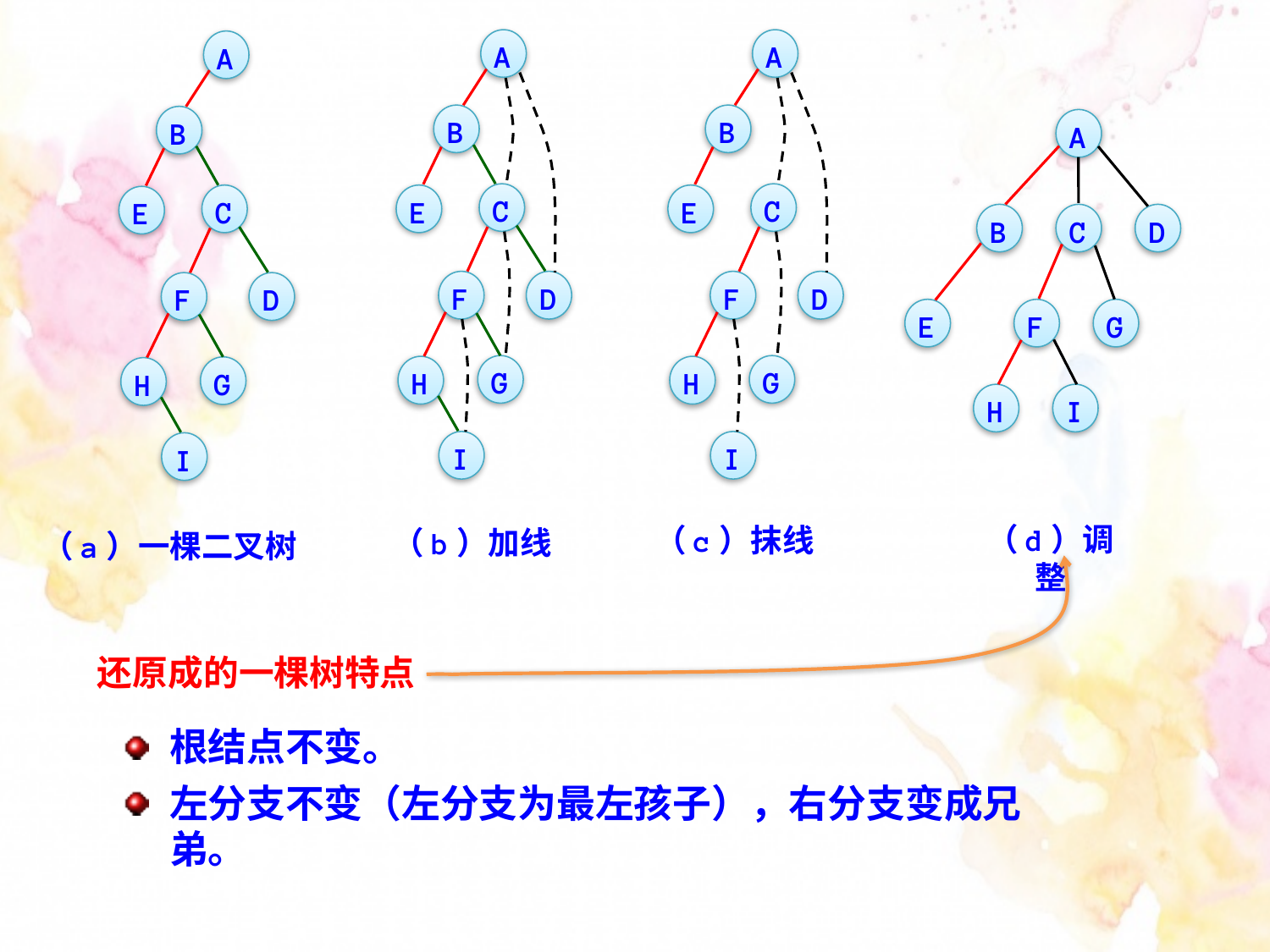

A

B

C
E

F
D

G
H

I
（b）加线
A

B

C
E

F
D

G
H
I
（c）抹线
A

B

C
E

F
D

G
H

I
（a）一棵二叉树
A

B
C
D

E
F
G

H
I
（d）调整

还原成的一棵树特点
根结点不变。
左分支不变（左分支为最左孩子），右分支变成兄弟。